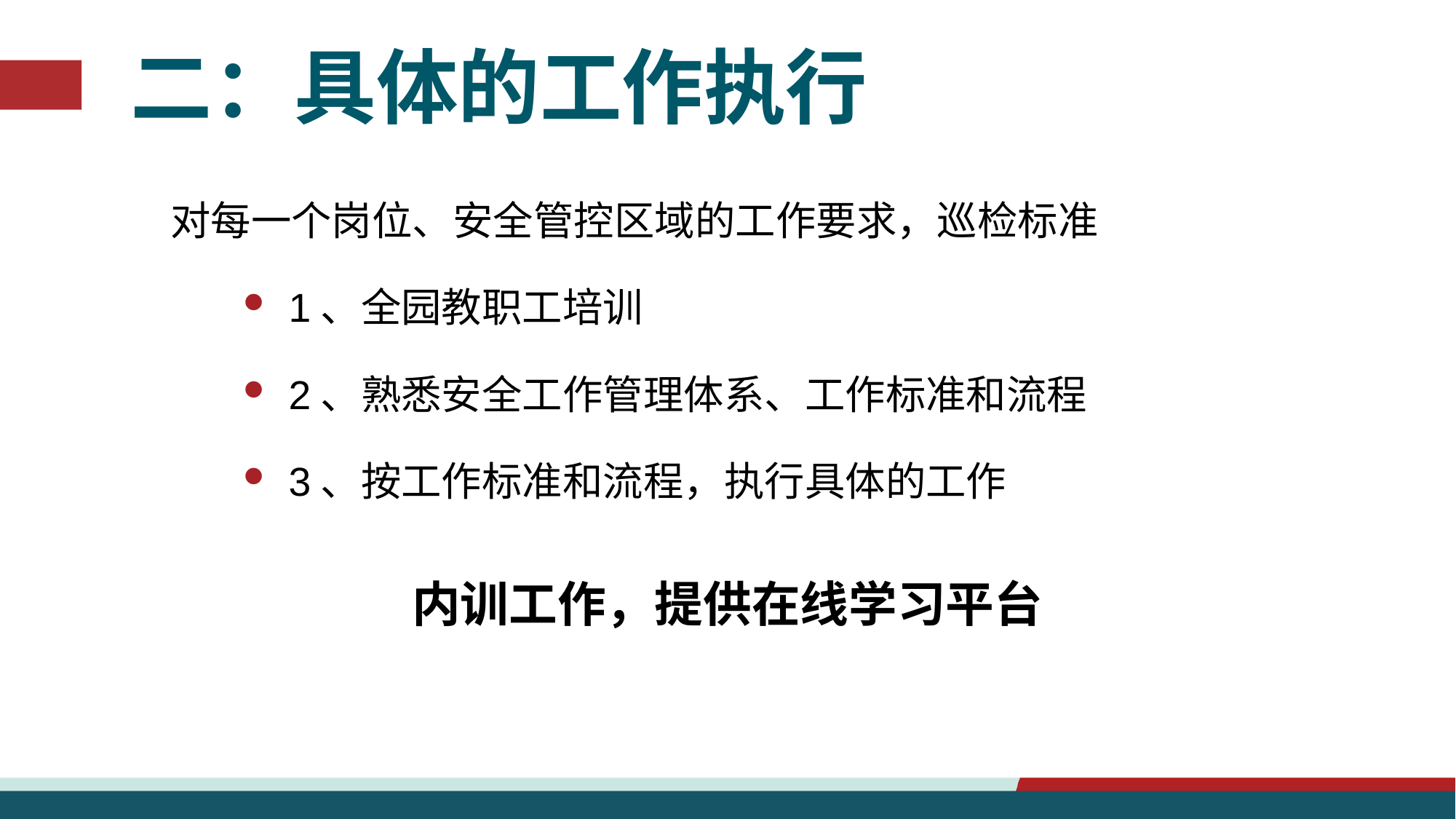

# 二：具体的工作执行

对每一个岗位、安全管控区域的工作要求，巡检标准
1、全园教职工培训
2、熟悉安全工作管理体系、工作标准和流程
3、按工作标准和流程，执行具体的工作
内训工作，提供在线学习平台